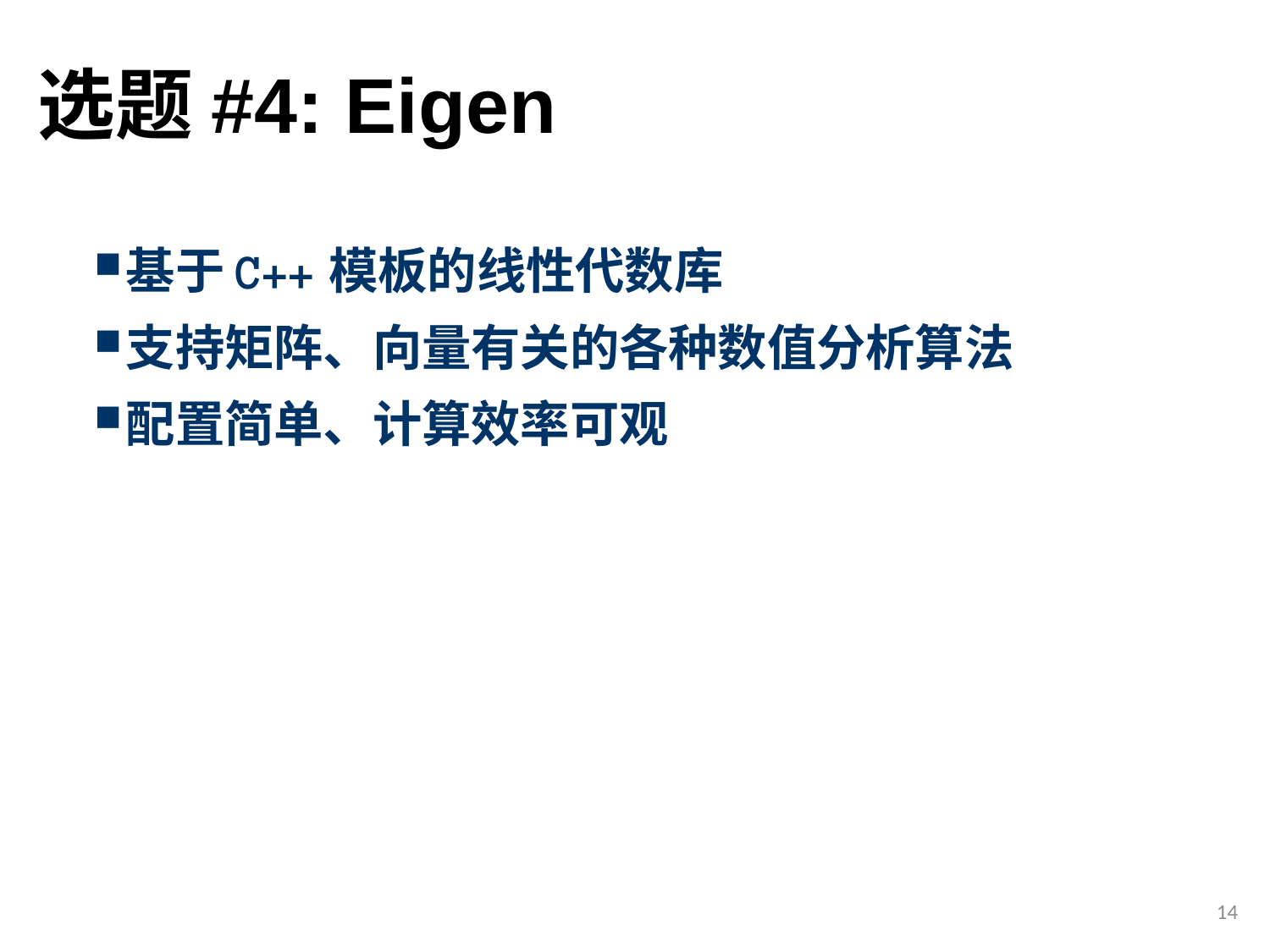

# 选题#4: Eigen
基于C++模板的线性代数库
支持矩阵、向量有关的各种数值分析算法
配置简单、计算效率可观

14